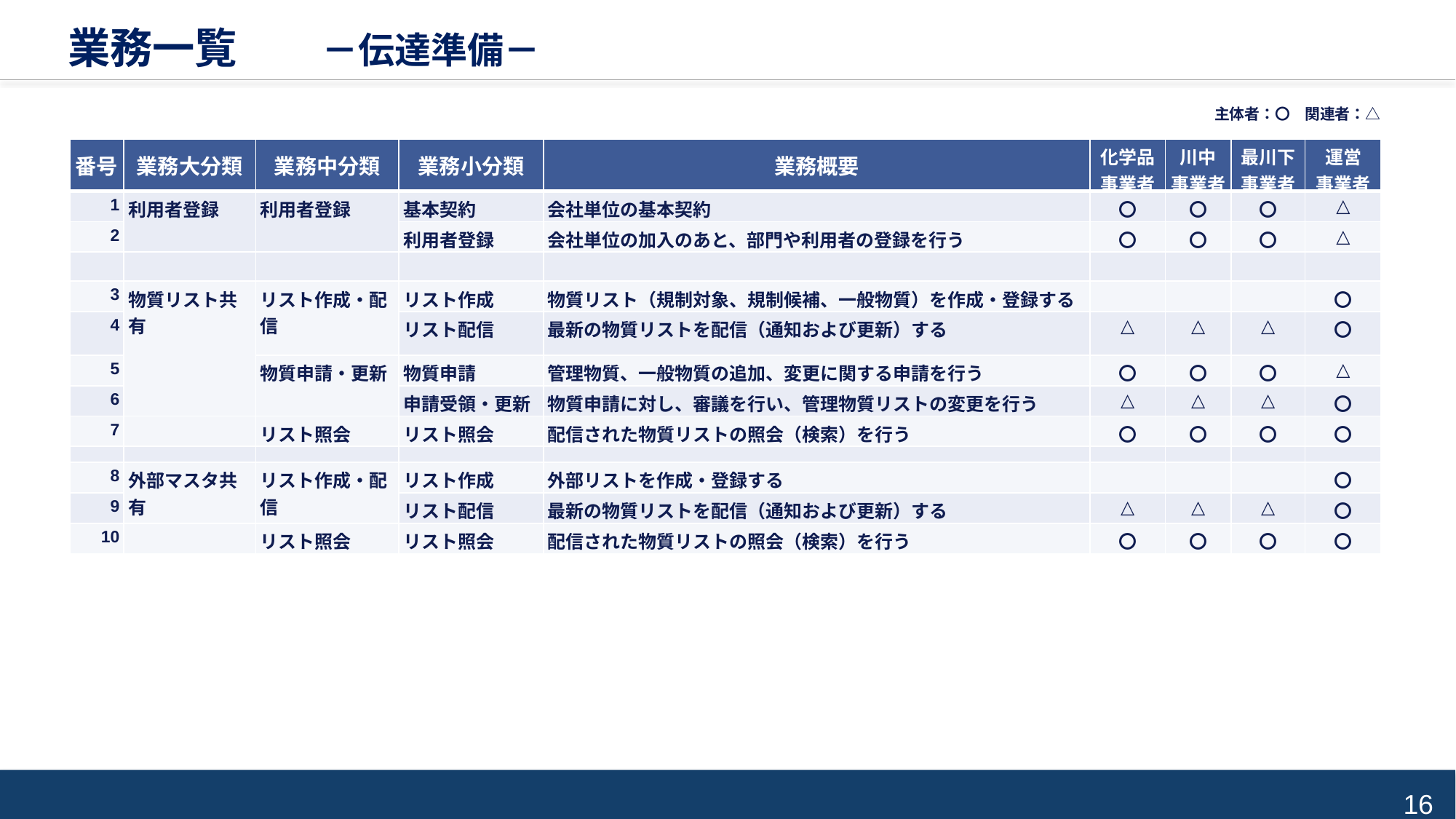

業務一覧　　－伝達準備－
主体者：〇　関連者：△
| 番号 | 業務大分類 | 業務中分類 | 業務小分類 | 業務概要 | 化学品 事業者 | 川中 事業者 | 最川下 事業者 | 運営 事業者 |
| --- | --- | --- | --- | --- | --- | --- | --- | --- |
| 1 | 利用者登録 | 利用者登録 | 基本契約 | 会社単位の基本契約 | 〇 | 〇 | 〇 | △ |
| 2 |  |  | 利用者登録 | 会社単位の加入のあと、部門や利用者の登録を行う | 〇 | 〇 | 〇 | △ |
|  |  |  |  |  |  |  |  |  |
| 3 | 物質リスト共有 | リスト作成・配信 | リスト作成 | 物質リスト（規制対象、規制候補、一般物質）を作成・登録する |  |  |  | 〇 |
| 4 |  |  | リスト配信 | 最新の物質リストを配信（通知および更新）する | △ | △ | △ | 〇 |
| 5 |  | 物質申請・更新 | 物質申請 | 管理物質、一般物質の追加、変更に関する申請を行う | 〇 | 〇 | 〇 | △ |
| 6 |  |  | 申請受領・更新 | 物質申請に対し、審議を行い、管理物質リストの変更を行う | △ | △ | △ | 〇 |
| 7 |  | リスト照会 | リスト照会 | 配信された物質リストの照会（検索）を行う | 〇 | 〇 | 〇 | 〇 |
|  |  |  |  |  |  |  |  |  |
| 8 | 外部マスタ共有 | リスト作成・配信 | リスト作成 | 外部リストを作成・登録する |  |  |  | 〇 |
| 9 |  |  | リスト配信 | 最新の物質リストを配信（通知および更新）する | △ | △ | △ | 〇 |
| 10 |  | リスト照会 | リスト照会 | 配信された物質リストの照会（検索）を行う | 〇 | 〇 | 〇 | 〇 |